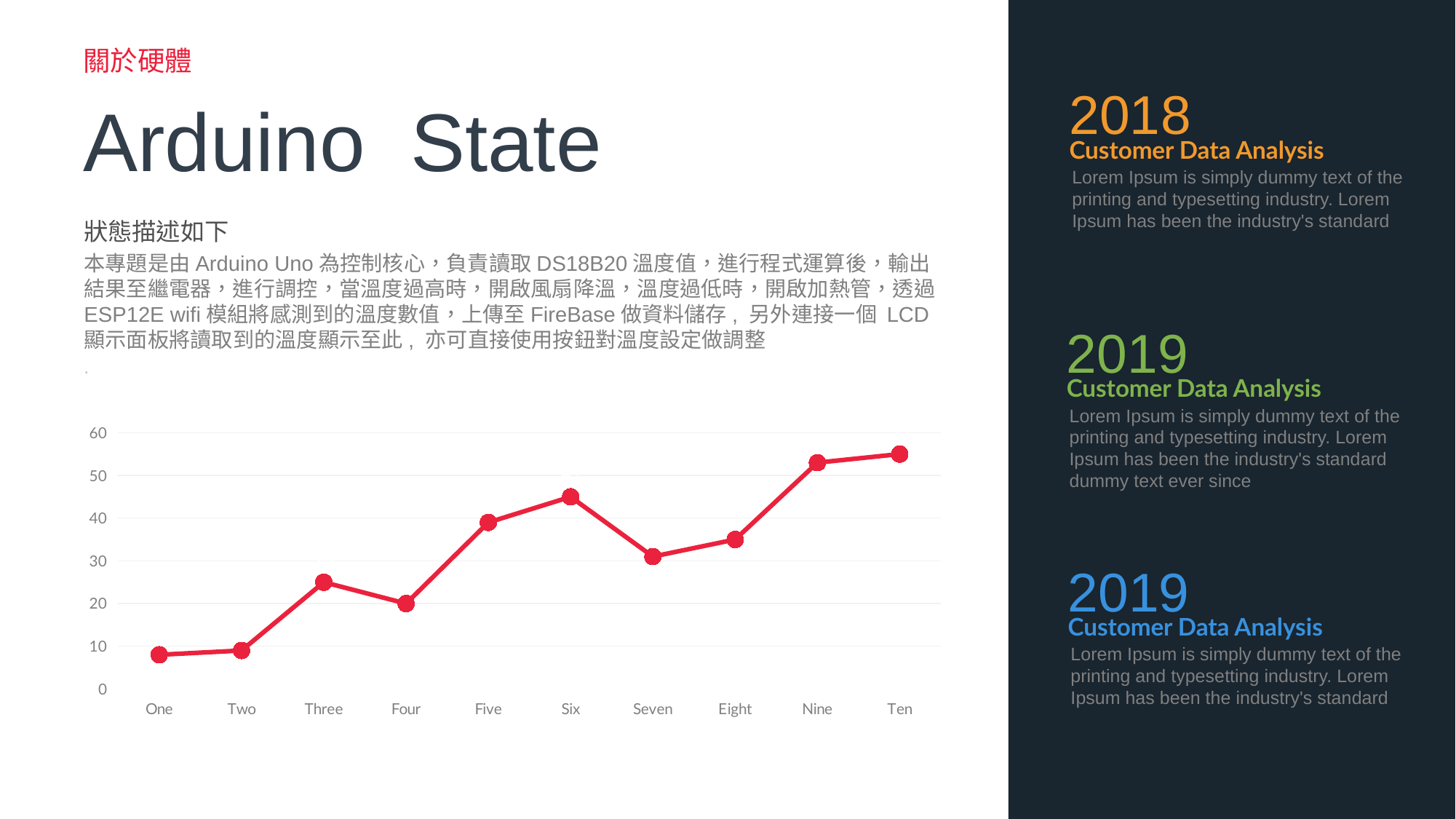

關於硬體
# Arduino  State
2018
Customer Data Analysis
Lorem Ipsum is simply dummy text of the printing and typesetting industry. Lorem Ipsum has been the industry's standard
狀態描述如下
本專題是由Arduino Uno為控制核心，負責讀取DS18B20溫度值，進行程式運算後，輸出結果至繼電器，進行調控，當溫度過高時，開啟風扇降溫，溫度過低時，開啟加熱管，透過ESP12E wifi模組將感測到的溫度數值，上傳至FireBase做資料儲存, 另外連接一個 LCD顯示面板將讀取到的溫度顯示至此, 亦可直接使用按鈕對溫度設定做調整
.
2019
Customer Data Analysis
Lorem Ipsum is simply dummy text of the printing and typesetting industry. Lorem Ipsum has been the industry's standard dummy text ever since

### Chart

| Category | Series 1 |
|---|---|
| One | 8.0 |
| Two | 9.0 |
| Three | 25.0 |
| Four | 20.0 |
| Five | 39.0 |
| Six | 45.0 |
| Seven | 31.0 |
| Eight | 35.0 |
| Nine | 53.0 |
| Ten | 55.0 |
2019
Customer Data Analysis
Lorem Ipsum is simply dummy text of the printing and typesetting industry. Lorem Ipsum has been the industry's standard